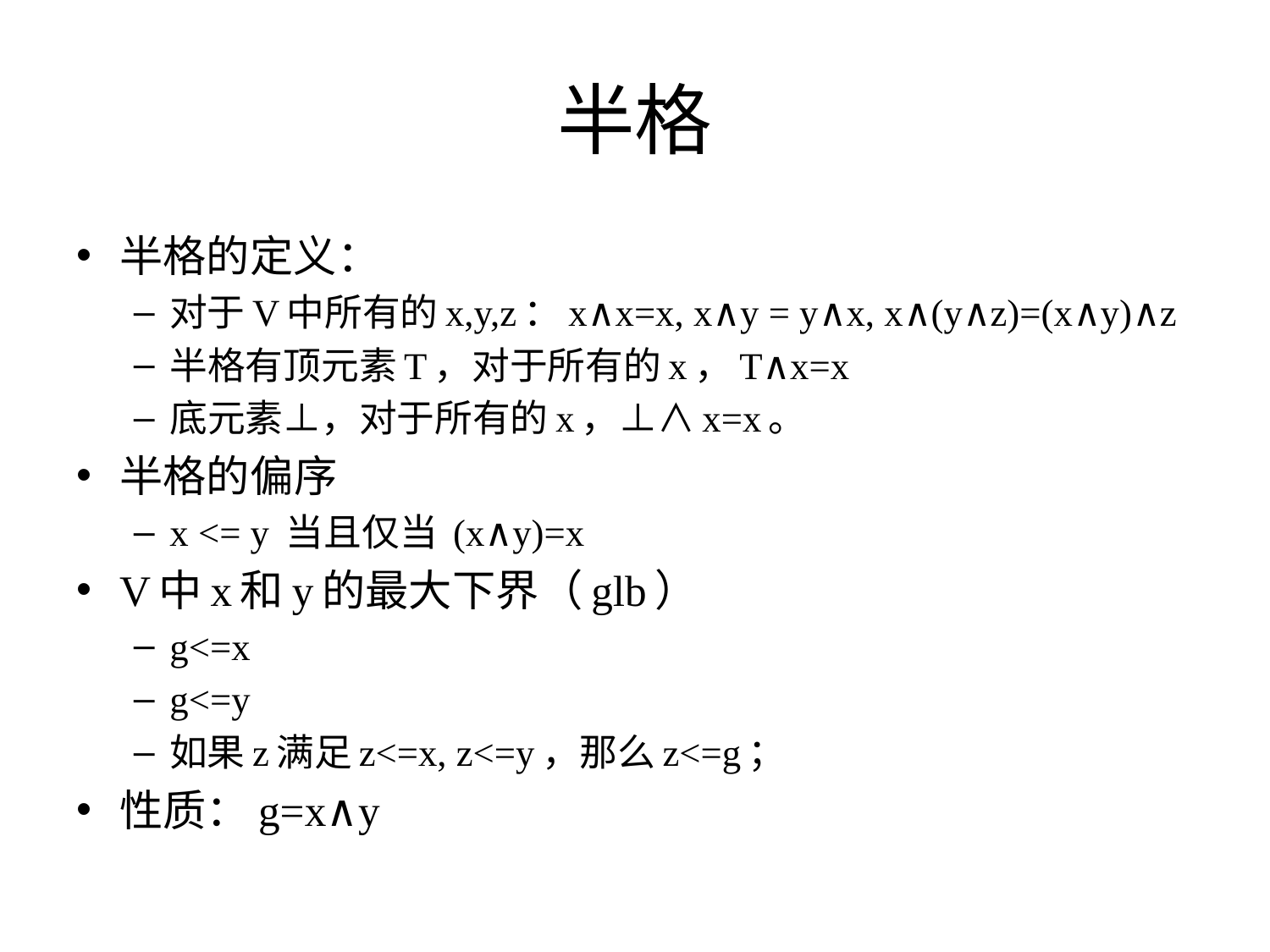

# 半格
半格的定义：
对于V中所有的x,y,z：x∧x=x, x∧y = y∧x, x∧(y∧z)=(x∧y)∧z
半格有顶元素T，对于所有的x，T∧x=x
底元素⊥，对于所有的x，⊥∧x=x。
半格的偏序
x <= y 当且仅当 (x∧y)=x
V中x和y的最大下界（glb）
g<=x
g<=y
如果z满足z<=x, z<=y，那么z<=g；
性质：g=x∧y